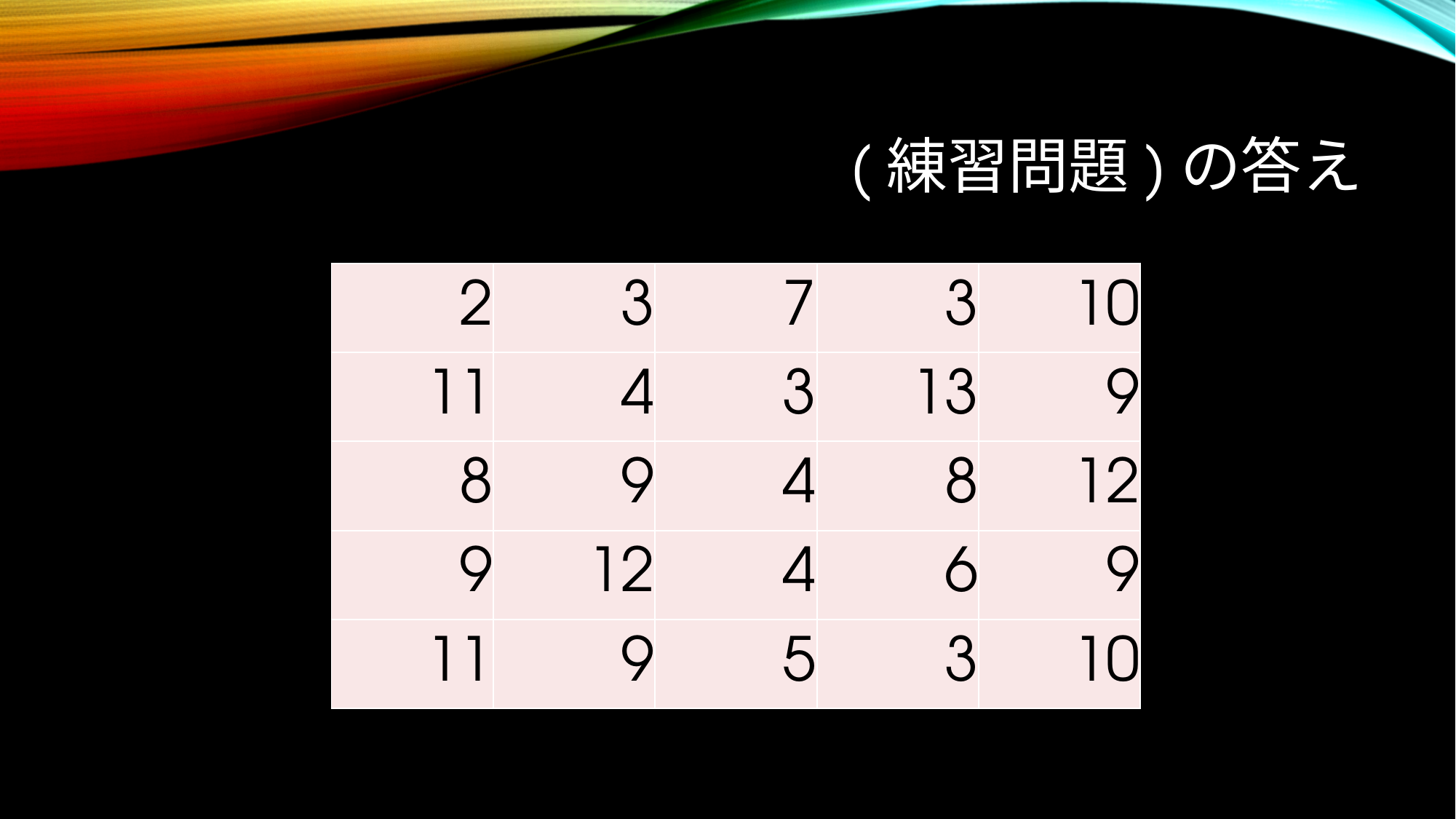

# (練習問題)の答え
| 2 | 3 | 7 | 3 | 10 |
| --- | --- | --- | --- | --- |
| 11 | 4 | 3 | 13 | 9 |
| 8 | 9 | 4 | 8 | 12 |
| 9 | 12 | 4 | 6 | 9 |
| 11 | 9 | 5 | 3 | 10 |